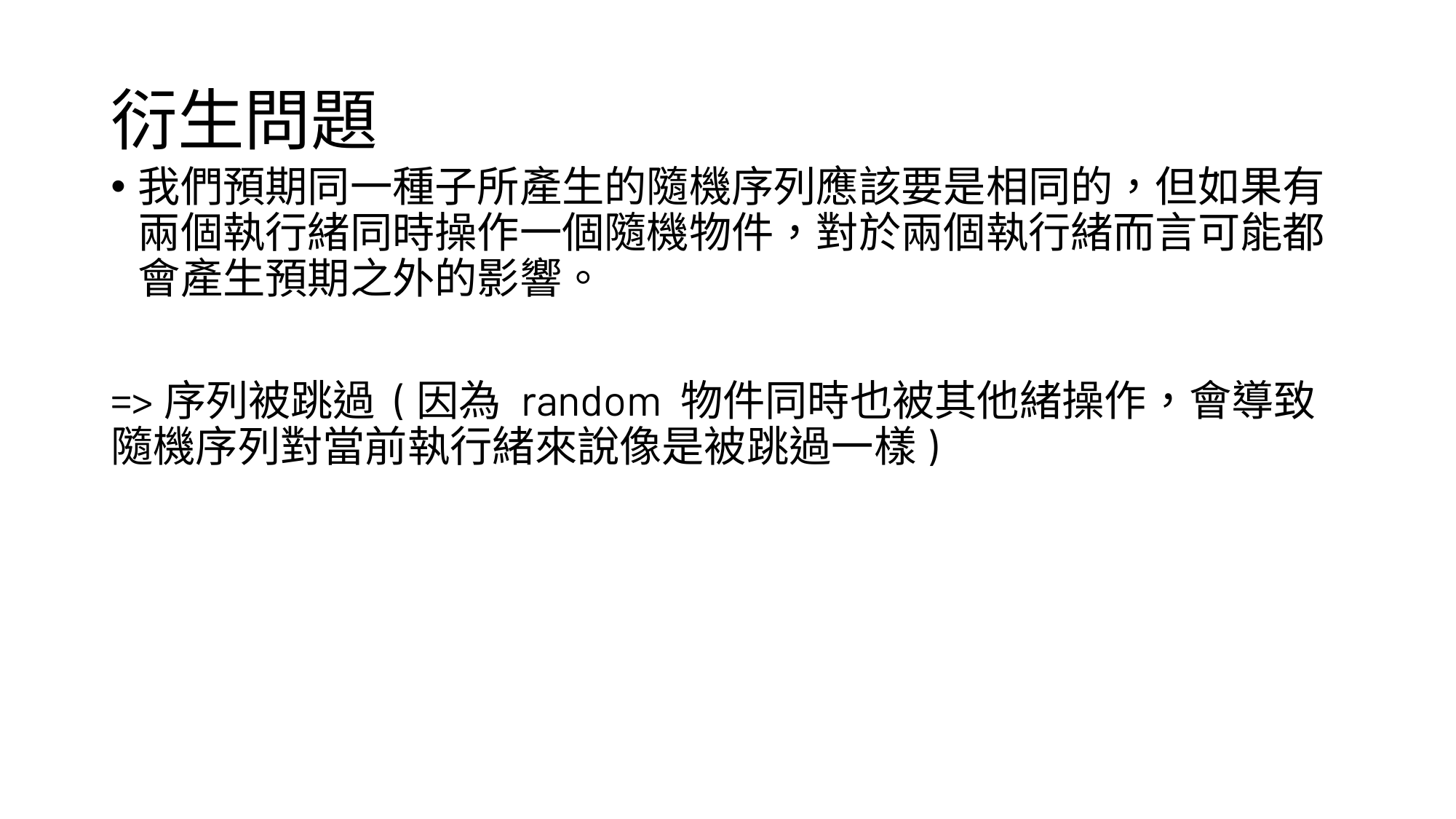

# 衍生問題
我們預期同一種子所產生的隨機序列應該要是相同的，但如果有兩個執行緒同時操作一個隨機物件，對於兩個執行緒而言可能都會產生預期之外的影響。

=>序列被跳過 (因為 random 物件同時也被其他緒操作，會導致隨機序列對當前執行緒來說像是被跳過一樣)